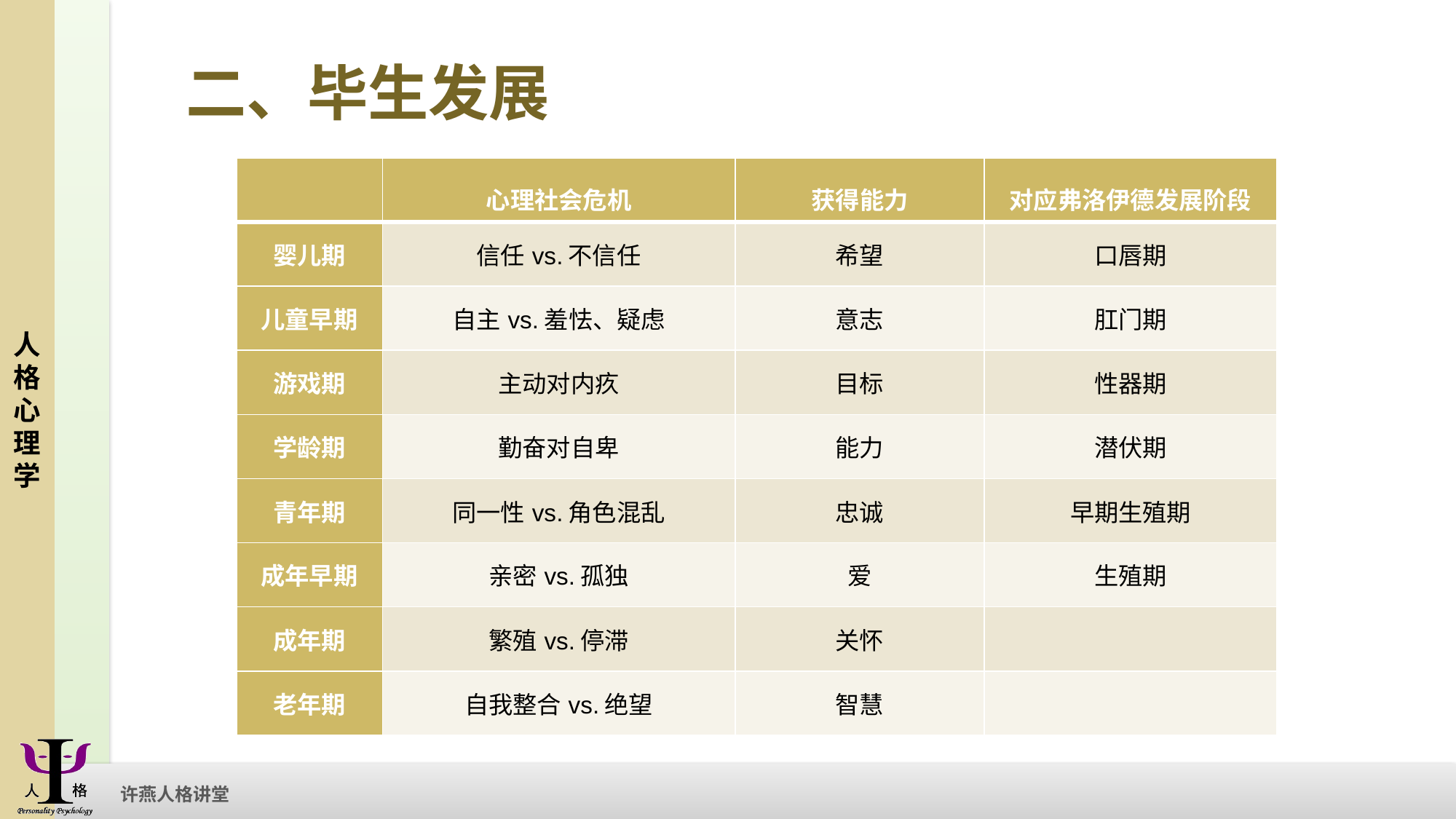

# 二、毕生发展
|  | 心理社会危机 | 获得能力 | 对应弗洛伊德发展阶段 |
| --- | --- | --- | --- |
| 婴儿期 | 信任vs.不信任 | 希望 | 口唇期 |
| 儿童早期 | 自主vs.羞怯、疑虑 | 意志 | 肛门期 |
| 游戏期 | 主动对内疚 | 目标 | 性器期 |
| 学龄期 | 勤奋对自卑 | 能力 | 潜伏期 |
| 青年期 | 同一性vs.角色混乱 | 忠诚 | 早期生殖期 |
| 成年早期 | 亲密vs.孤独 | 爱 | 生殖期 |
| 成年期 | 繁殖vs.停滞 | 关怀 |  |
| 老年期 | 自我整合vs.绝望 | 智慧 |  |